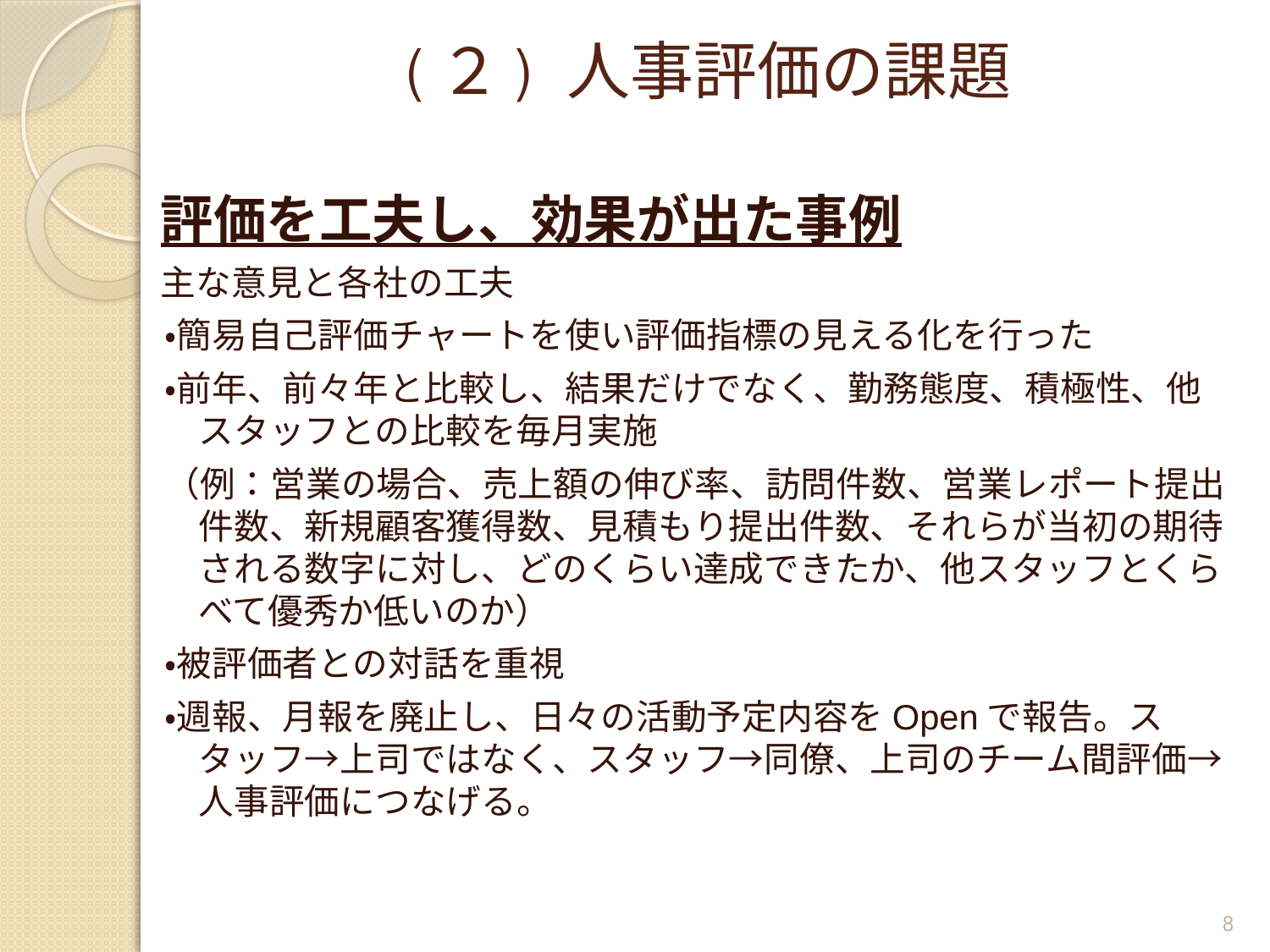

# (２) 人事評価の課題
評価を工夫し、効果が出た事例
主な意見と各社の工夫
・簡易自己評価チャートを使い評価指標の見える化を行った
・前年、前々年と比較し、結果だけでなく、勤務態度、積極性、他スタッフとの比較を毎月実施
（例：営業の場合、売上額の伸び率、訪問件数、営業レポート提出件数、新規顧客獲得数、見積もり提出件数、それらが当初の期待される数字に対し、どのくらい達成できたか、他スタッフとくらべて優秀か低いのか）
・被評価者との対話を重視
・週報、月報を廃止し、日々の活動予定内容をOpenで報告。スタッフ→上司ではなく、スタッフ→同僚、上司のチーム間評価→人事評価につなげる。

8